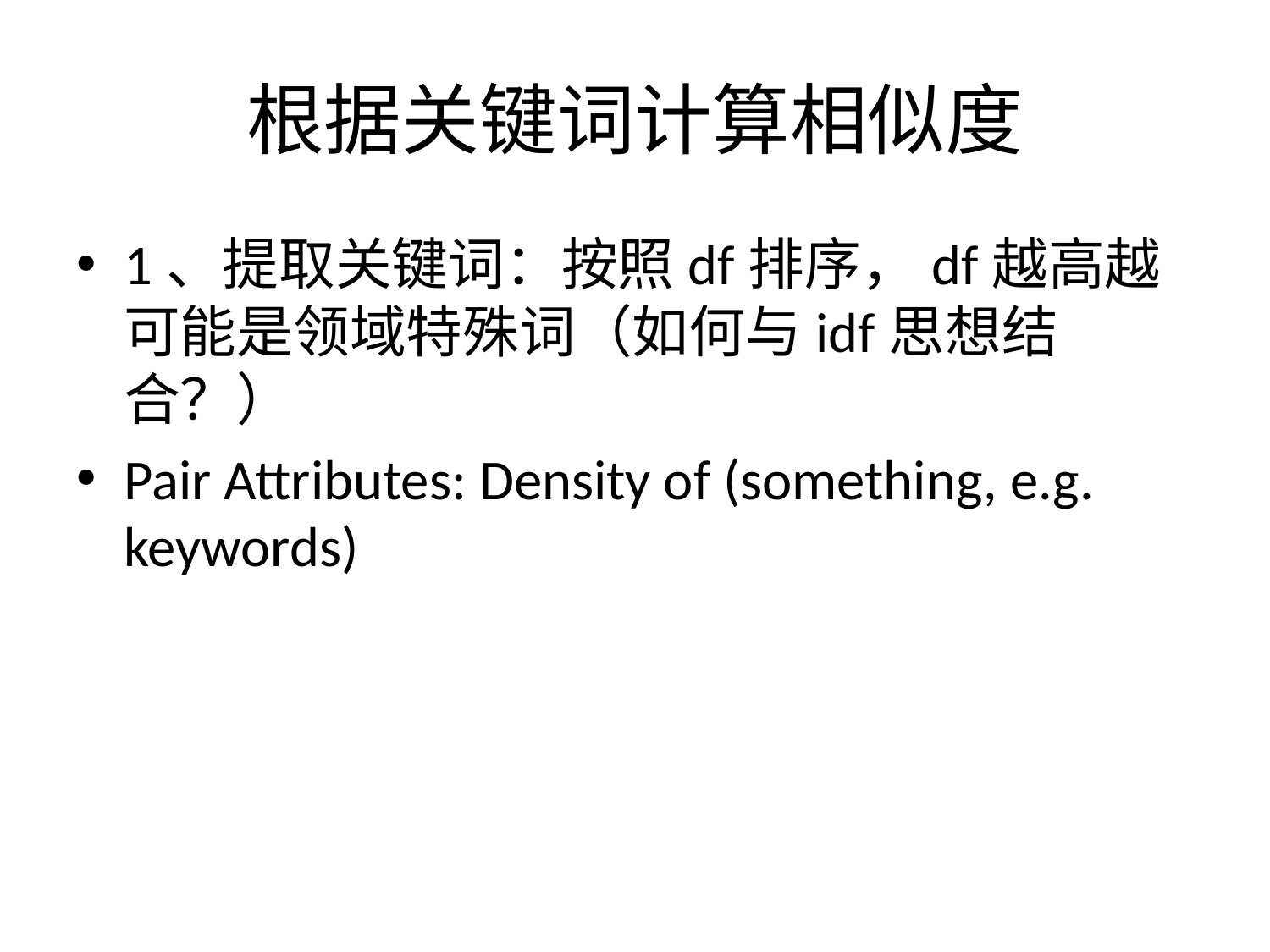

# 根据关键词计算相似度
1、提取关键词：按照df排序，df越高越可能是领域特殊词（如何与idf思想结合？）
Pair Attributes: Density of (something, e.g. keywords)